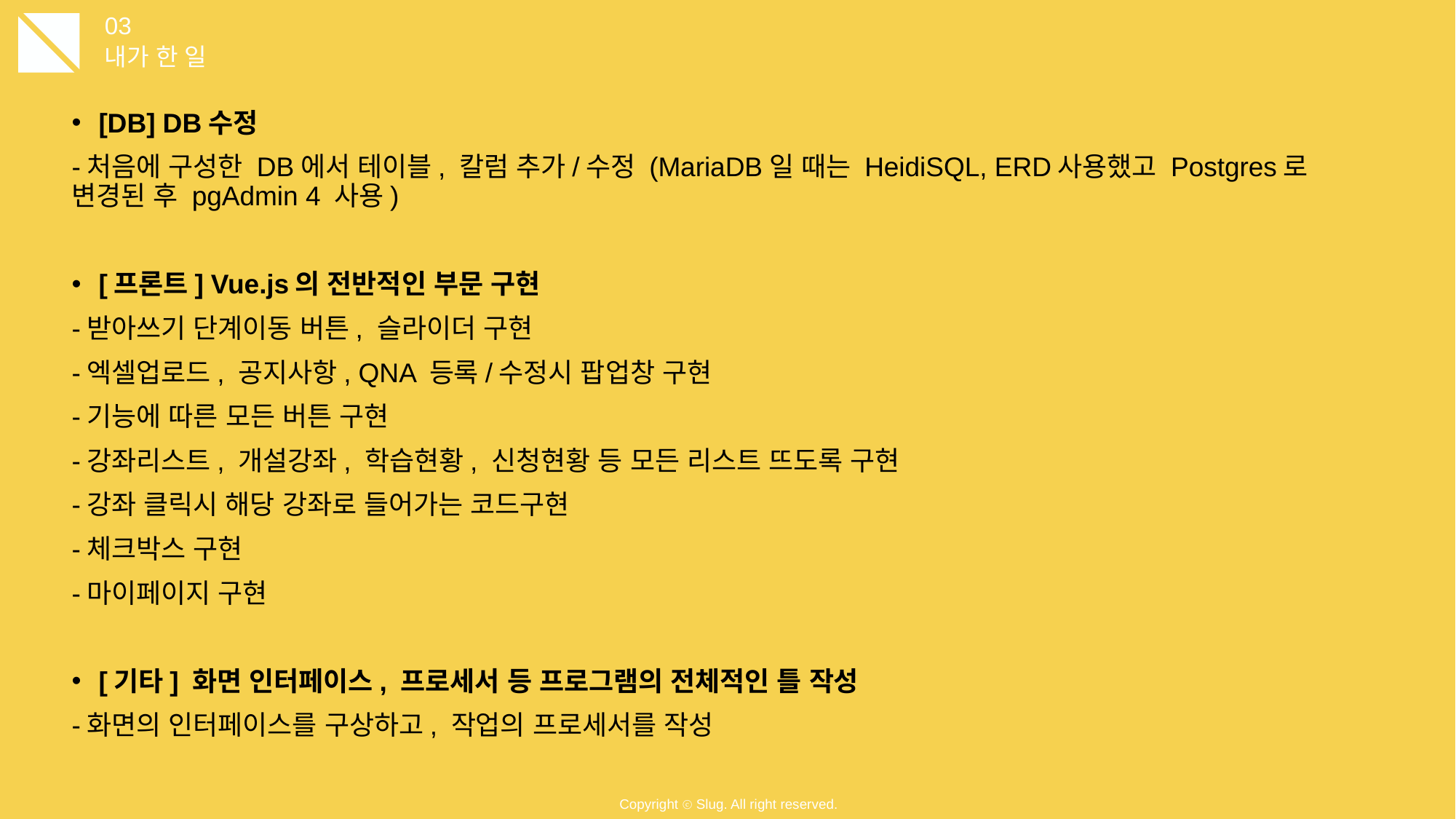

03

내가 한 일
[DB] DB수정
-처음에 구성한 DB에서 테이블, 칼럼 추가/수정 (MariaDB일 때는 HeidiSQL, ERD사용했고 Postgres로 변경된 후 pgAdmin 4 사용)

[프론트] Vue.js의 전반적인 부문 구현
-받아쓰기 단계이동 버튼, 슬라이더 구현
-엑셀업로드, 공지사항, QNA 등록/수정시 팝업창 구현
-기능에 따른 모든 버튼 구현
-강좌리스트, 개설강좌, 학습현황, 신청현황 등 모든 리스트 뜨도록 구현
-강좌 클릭시 해당 강좌로 들어가는 코드구현
-체크박스 구현
-마이페이지 구현

[기타] 화면 인터페이스, 프로세서 등 프로그램의 전체적인 틀 작성
-화면의 인터페이스를 구상하고, 작업의 프로세서를 작성
Copyright ⓒ Slug. All right reserved.